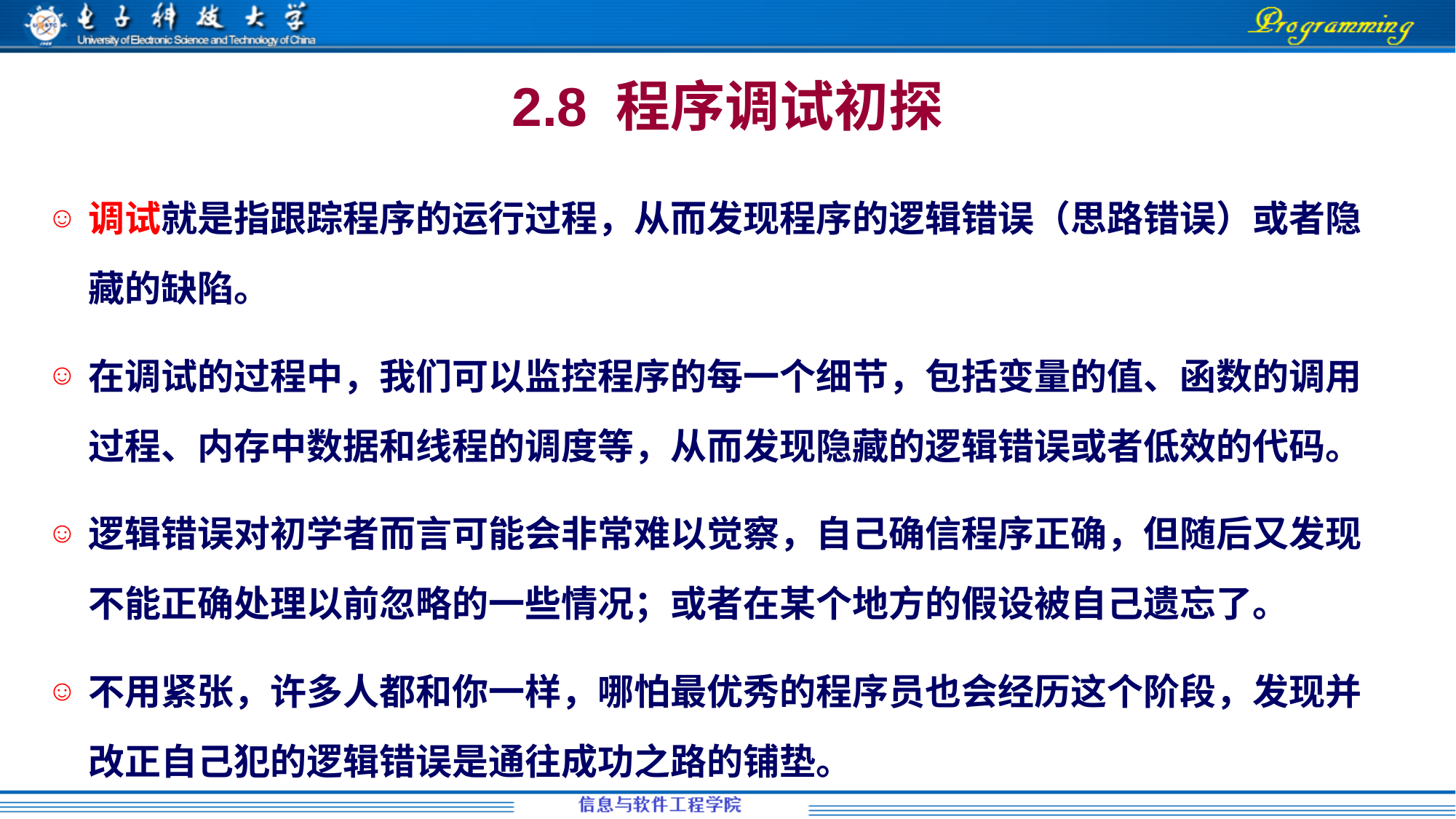

# 2.8 程序调试初探
调试就是指跟踪程序的运行过程，从而发现程序的逻辑错误（思路错误）或者隐藏的缺陷。
在调试的过程中，我们可以监控程序的每一个细节，包括变量的值、函数的调用过程、内存中数据和线程的调度等，从而发现隐藏的逻辑错误或者低效的代码。
逻辑错误对初学者而言可能会非常难以觉察，自己确信程序正确，但随后又发现不能正确处理以前忽略的一些情况；或者在某个地方的假设被自己遗忘了。
不用紧张，许多人都和你一样，哪怕最优秀的程序员也会经历这个阶段，发现并改正自己犯的逻辑错误是通往成功之路的铺垫。